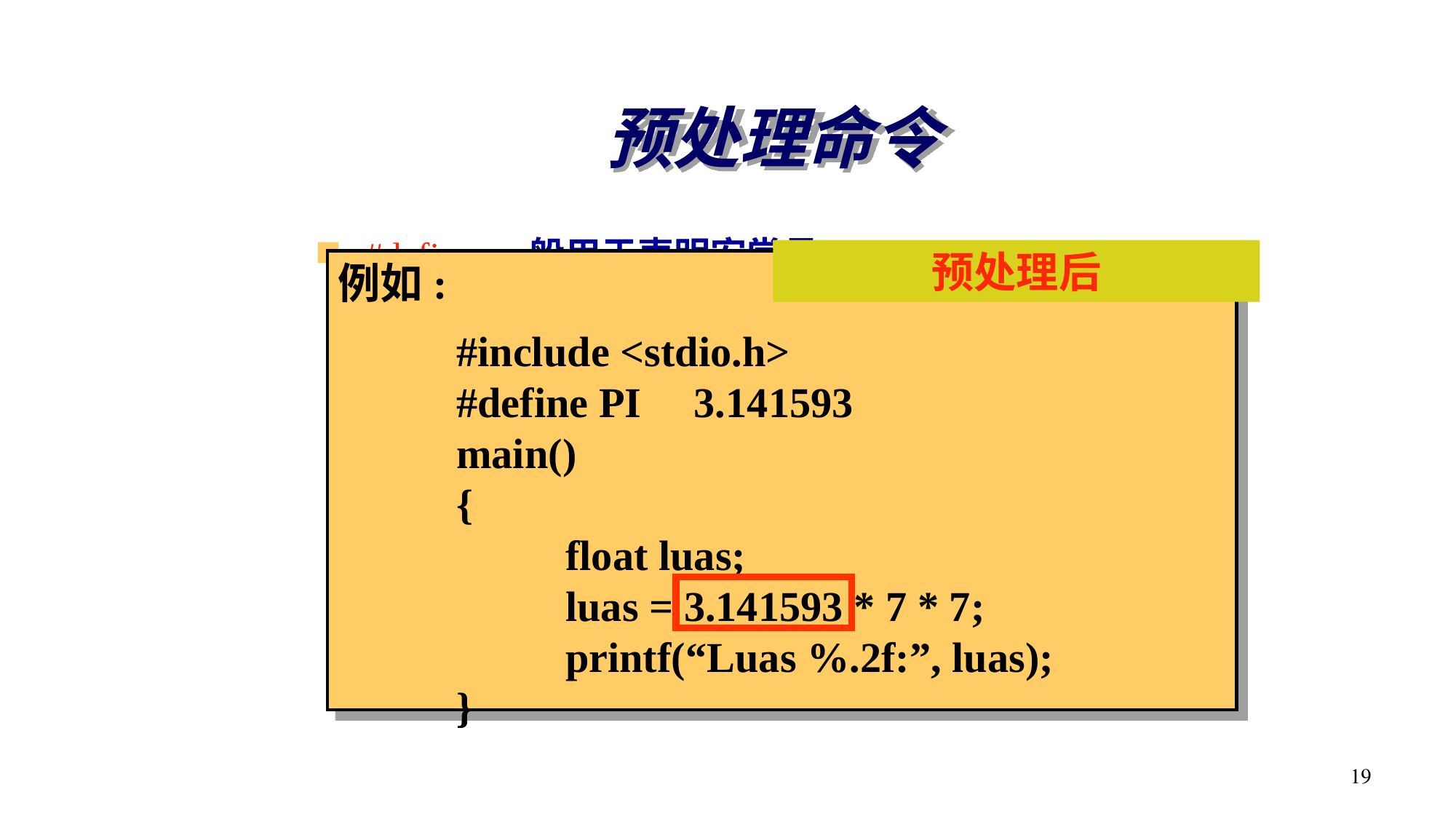

# 预处理命令

#define 一般用于声明宏常量
预处理后
例如:

#include <stdio.h>
#define PI     3.141593
main()
{
	float luas;
	luas = 3.141593 * 7 * 7;
	printf(“Luas %.2f:”, luas);
}

预处理前

宏常量

例如:

#include <stdio.h>
#define PI     3.141593
main()
{
	float luas;
	luas = PI * 7 * 7;
	printf(“Luas %.2f:”, luas);
}